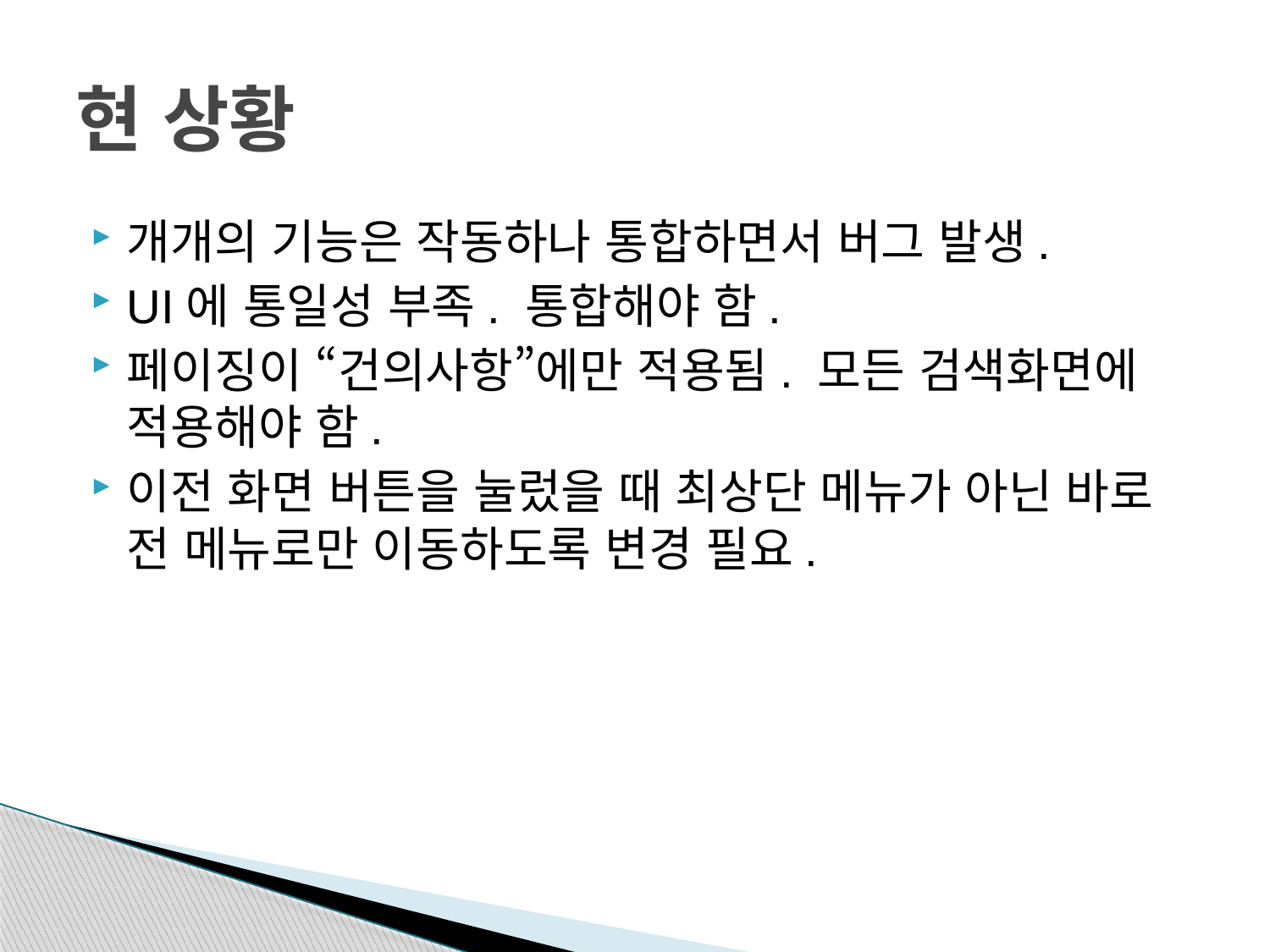

# 현 상황
개개의 기능은 작동하나 통합하면서 버그 발생.
UI에 통일성 부족. 통합해야 함.
페이징이 “건의사항”에만 적용됨. 모든 검색화면에 적용해야 함.
이전 화면 버튼을 눌렀을 때 최상단 메뉴가 아닌 바로 전 메뉴로만 이동하도록 변경 필요.